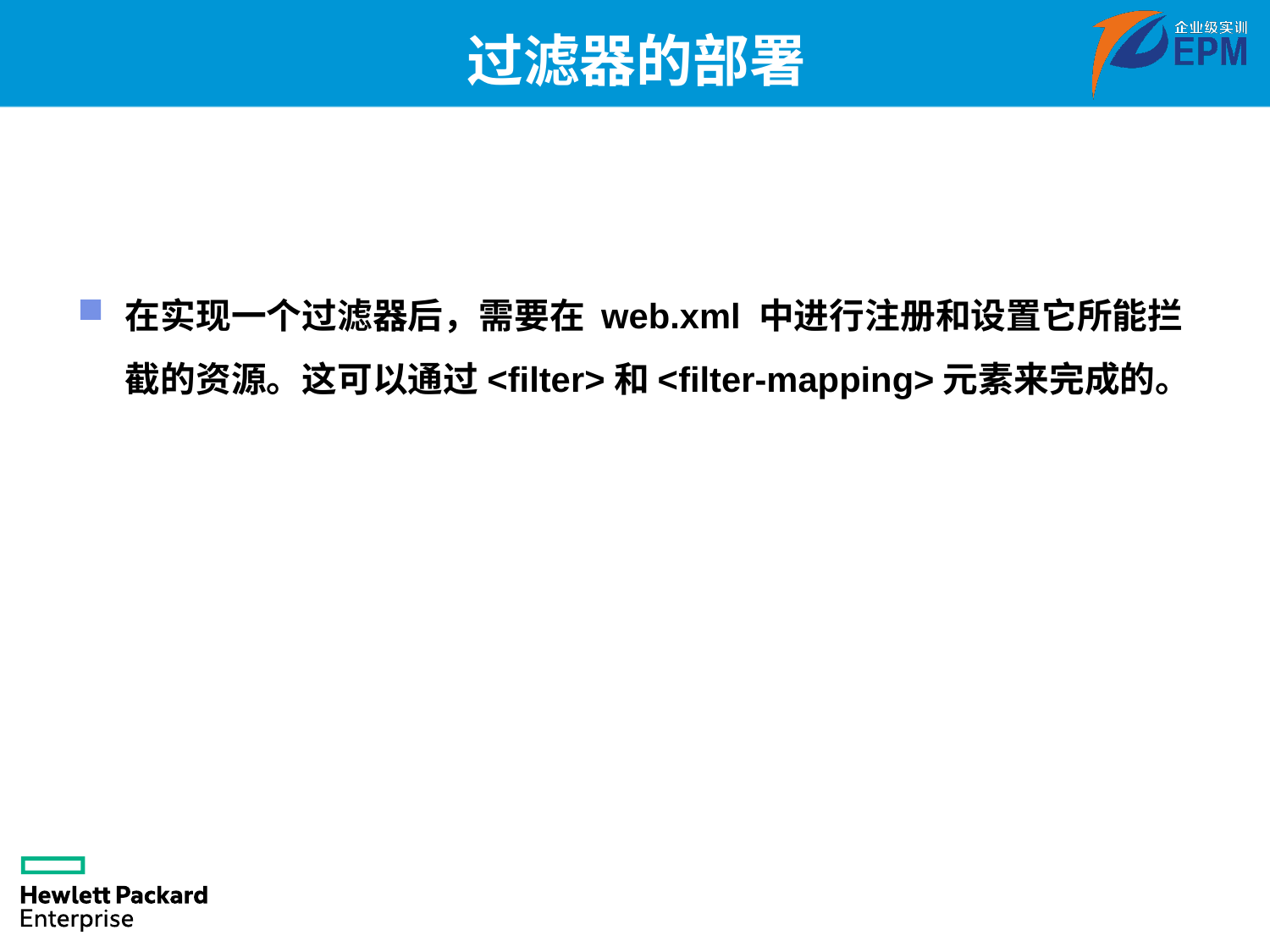

# 过滤器的部署
在实现一个过滤器后，需要在 web.xml 中进行注册和设置它所能拦截的资源。这可以通过<filter>和<filter-mapping>元素来完成的。